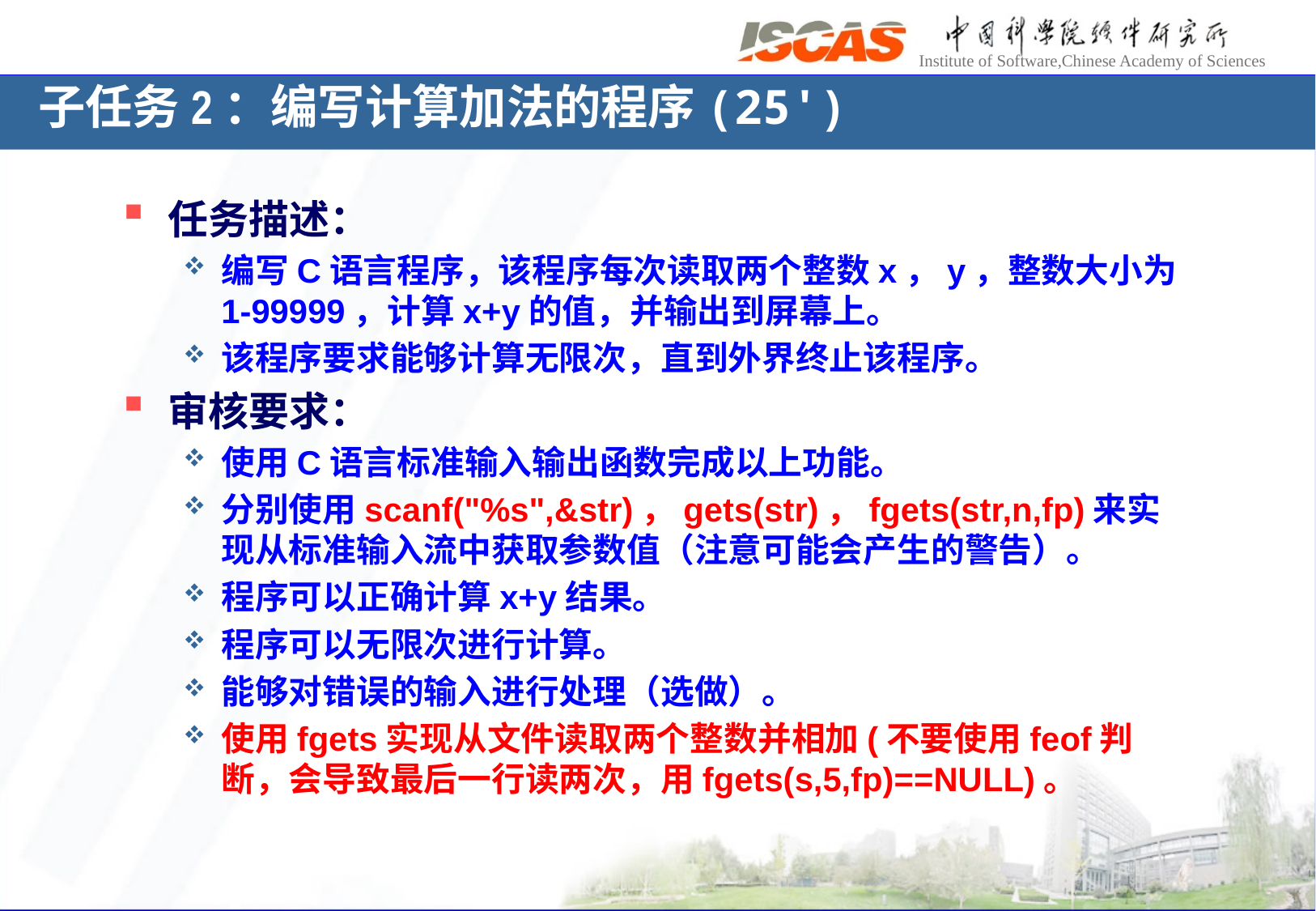

# 子任务2：编写计算加法的程序(25')
任务描述：
编写C语言程序，该程序每次读取两个整数x，y，整数大小为1-99999，计算x+y的值，并输出到屏幕上。
该程序要求能够计算无限次，直到外界终止该程序。
审核要求：
使用C语言标准输入输出函数完成以上功能。
分别使用scanf("%s",&str)，gets(str)，fgets(str,n,fp)来实现从标准输入流中获取参数值（注意可能会产生的警告）。
程序可以正确计算x+y结果。
程序可以无限次进行计算。
能够对错误的输入进行处理（选做）。
使用fgets实现从文件读取两个整数并相加(不要使用feof判断，会导致最后一行读两次，用fgets(s,5,fp)==NULL)。